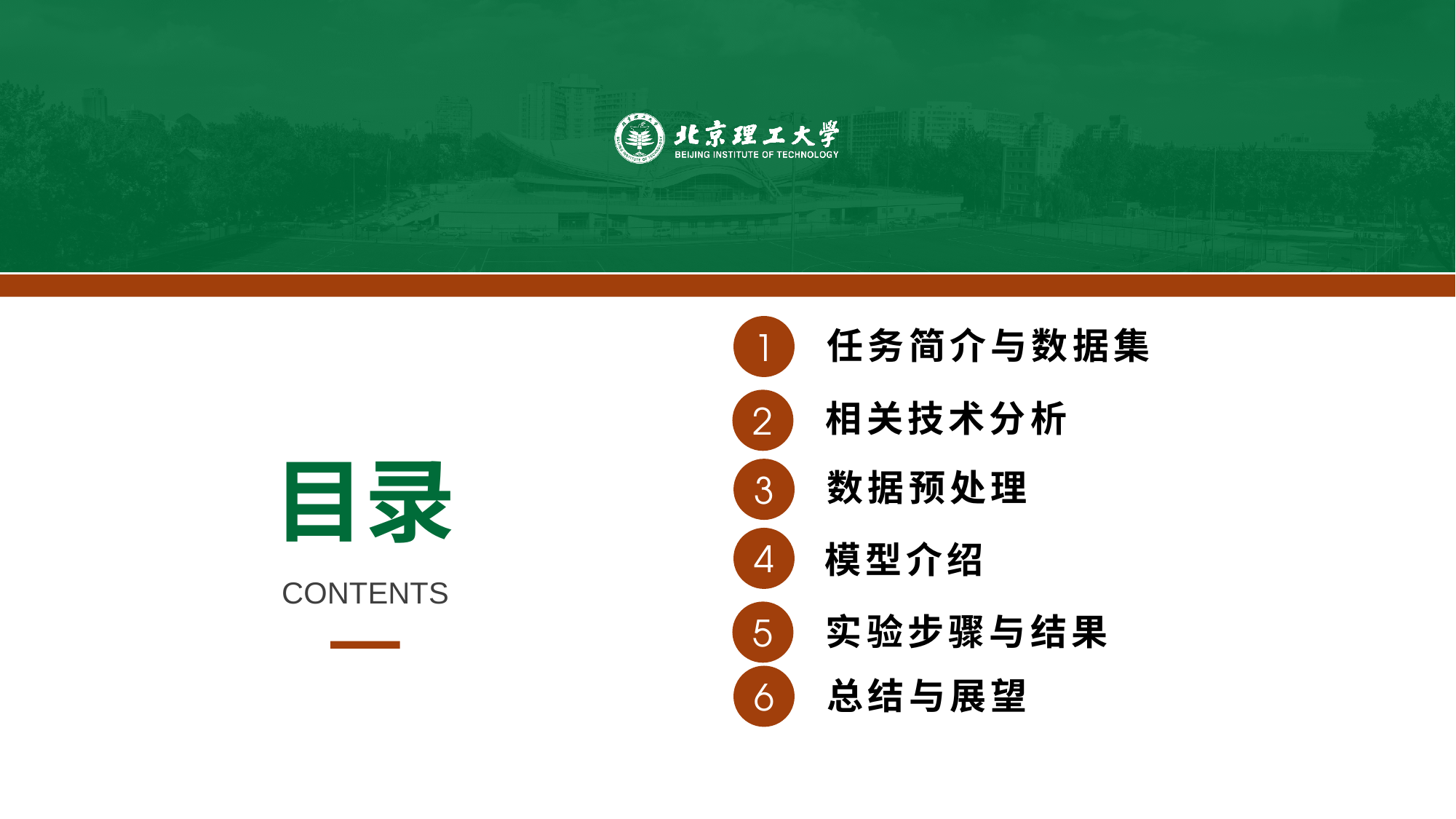

1
任务简介与数据集
2
相关技术分析
目录
3
数据预处理
4
模型介绍
CONTENTS
5
实验步骤与结果

6
总结与展望